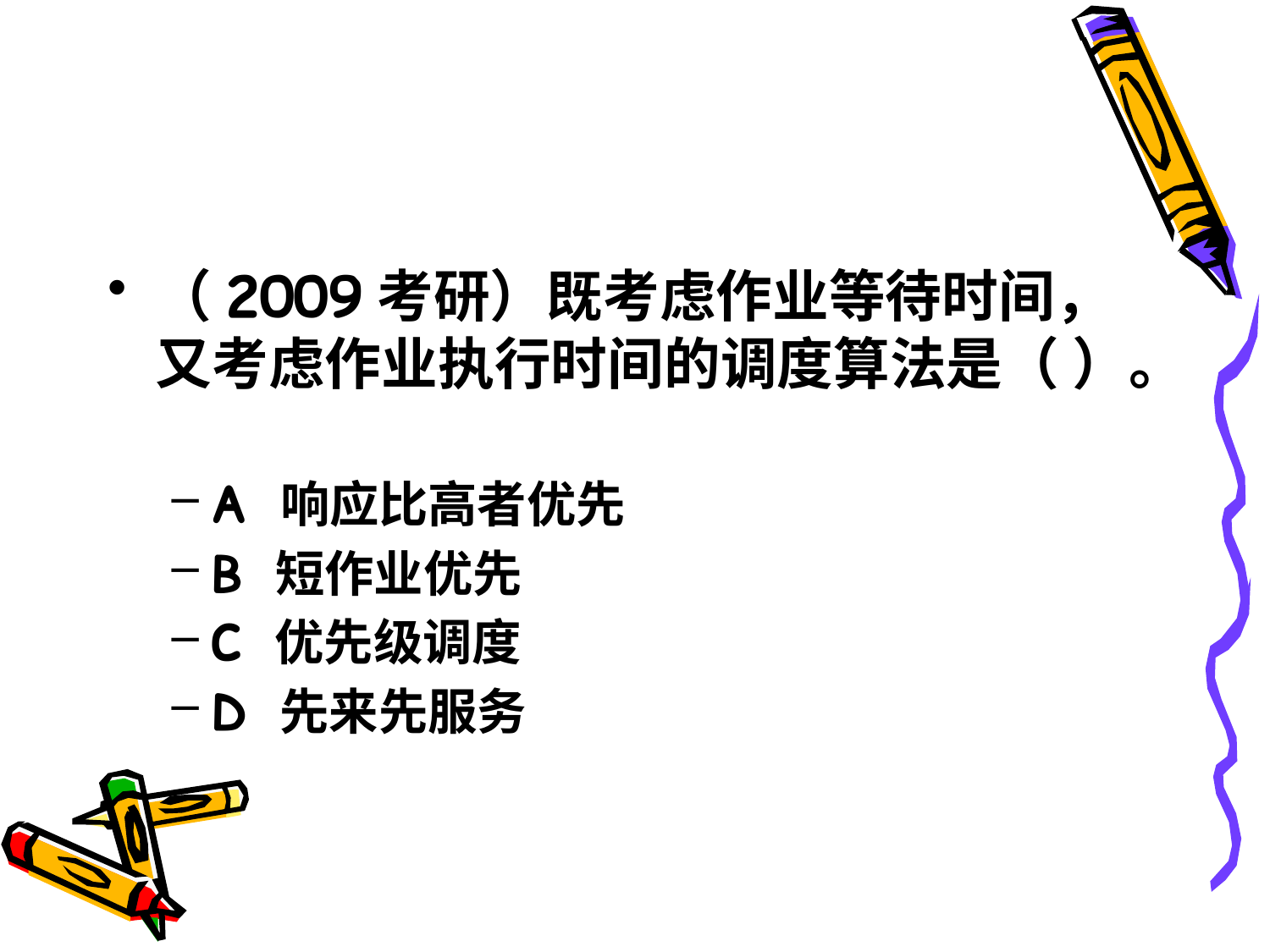

#
（2009考研）既考虑作业等待时间，又考虑作业执行时间的调度算法是（ ）。
A 响应比高者优先
B 短作业优先
C 优先级调度
D 先来先服务